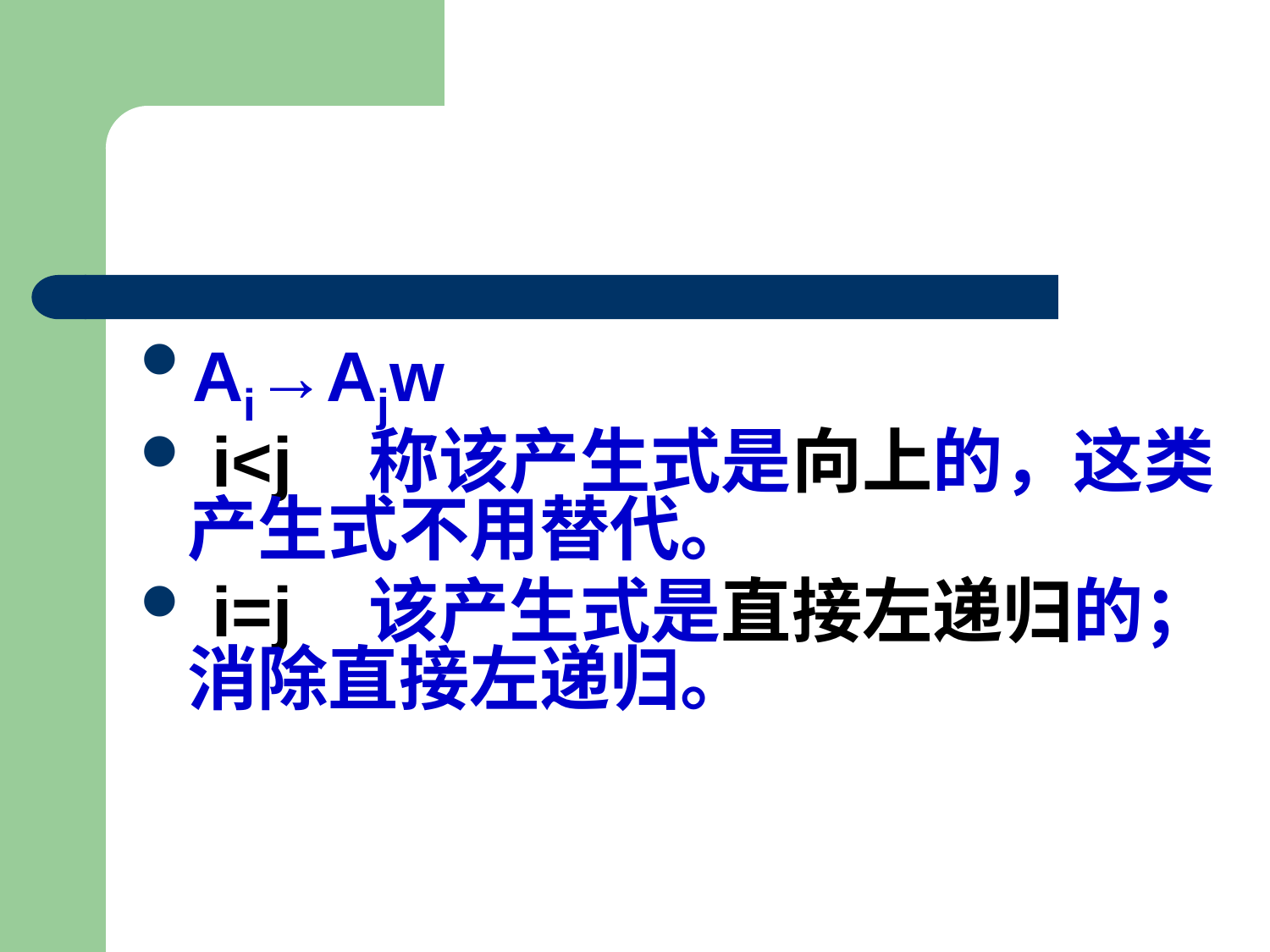

#
Ai→Ajw
 i<j   称该产生式是向上的，这类产生式不用替代。
 i=j   该产生式是直接左递归的；消除直接左递归。